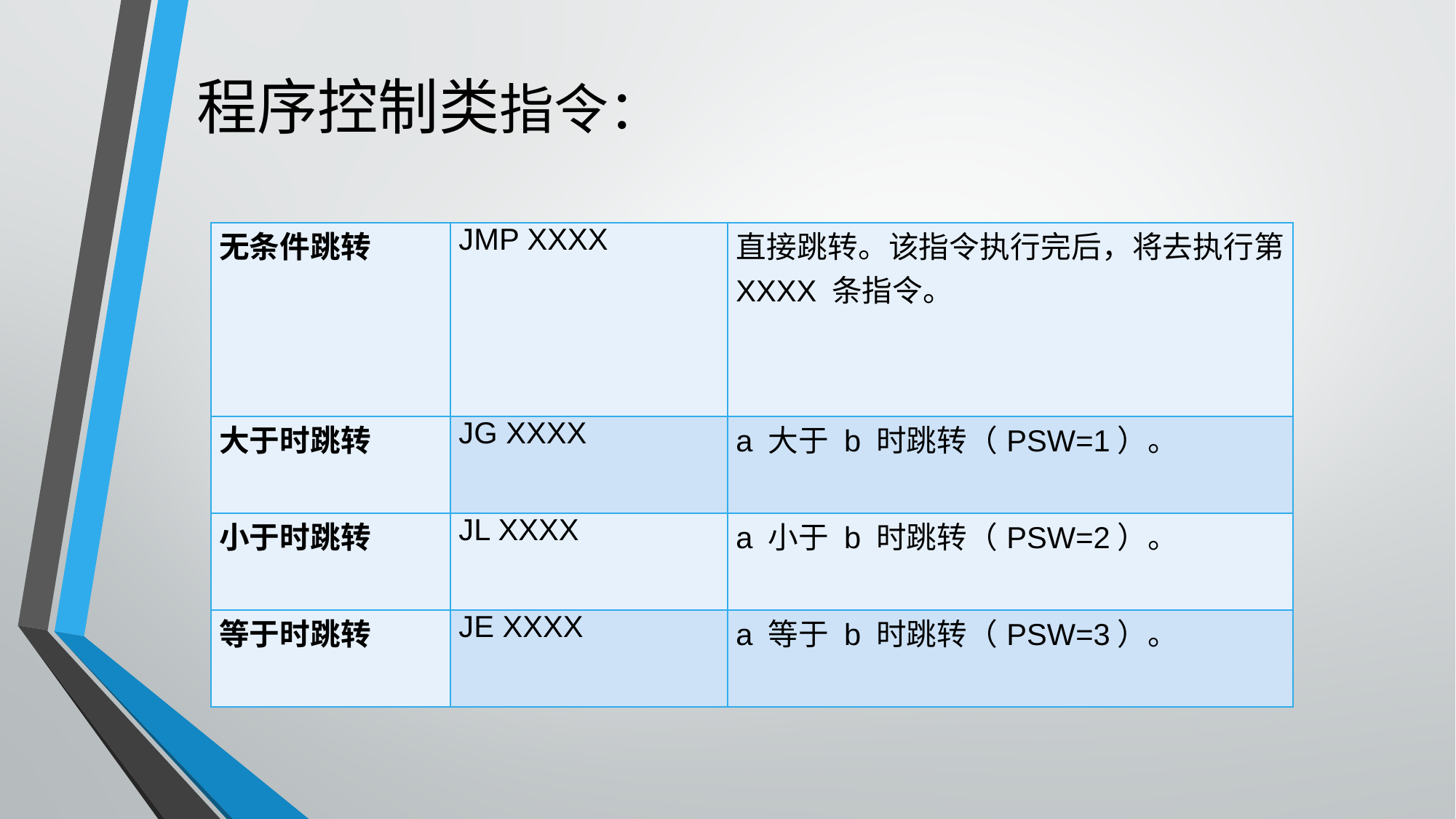

# 程序控制类指令：
| 无条件跳转 | JMP XXXX | 直接跳转。该指令执行完后，将去执行第 XXXX 条指令。 |
| --- | --- | --- |
| 大于时跳转 | JG XXXX | a 大于 b 时跳转（PSW=1）。 |
| 小于时跳转 | JL XXXX | a 小于 b 时跳转（PSW=2）。 |
| 等于时跳转 | JE XXXX | a 等于 b 时跳转（PSW=3）。 |